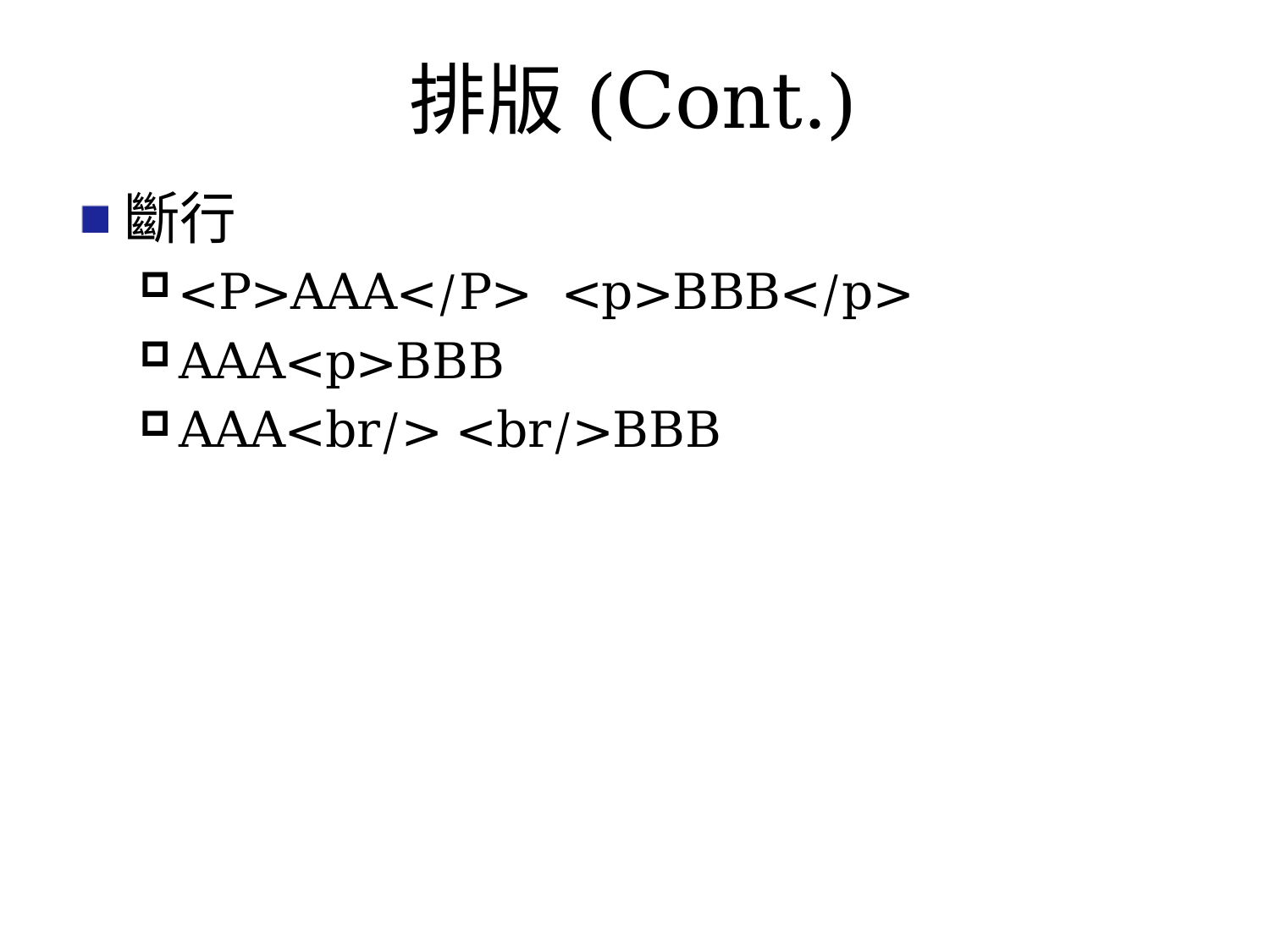

# 排版(Cont.)
斷行
<P>AAA</P>  <p>BBB</p>
AAA<p>BBB
AAA<br/> <br/>BBB